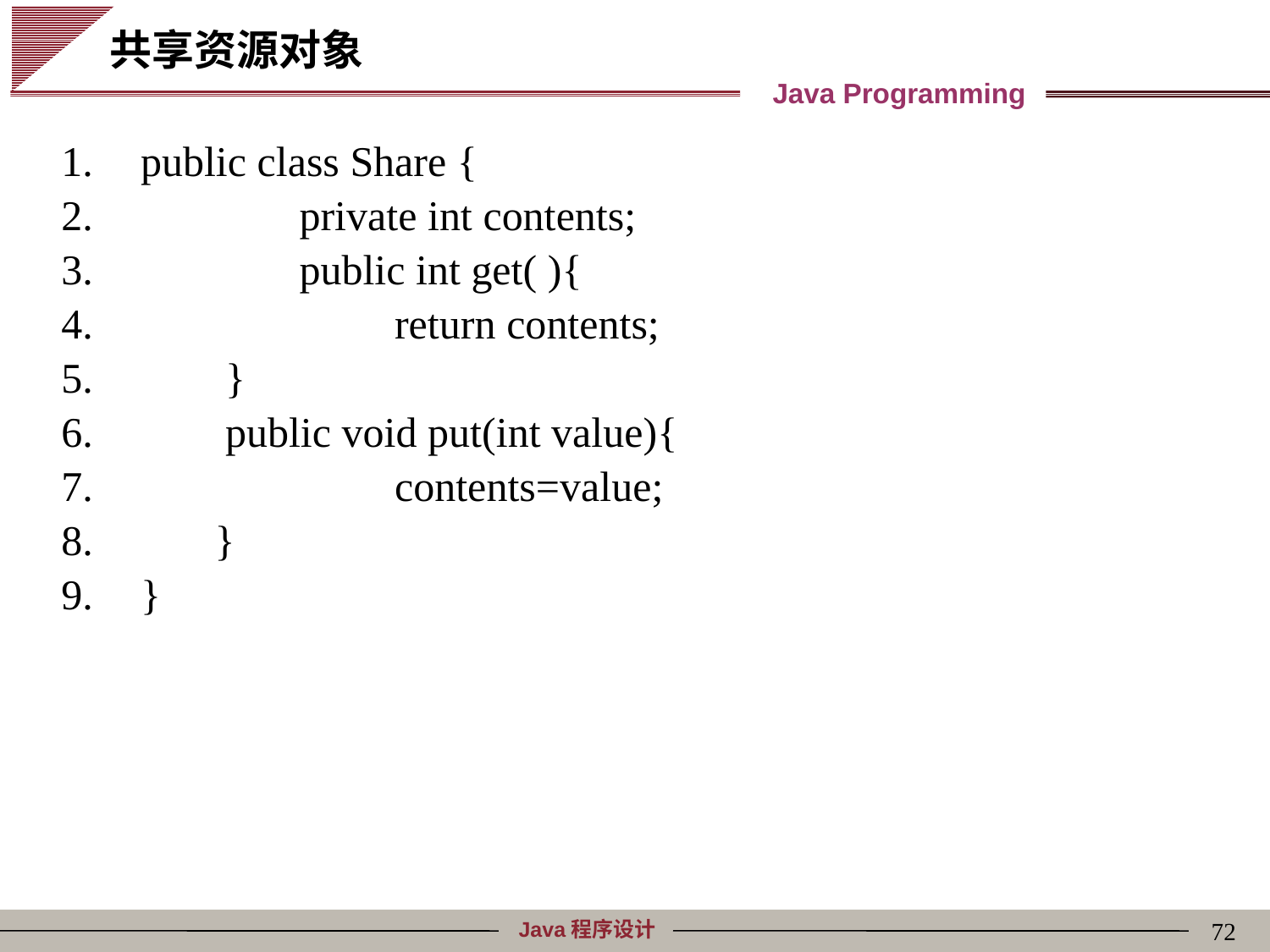

# 共享资源对象
public class Share {
  	   private int contents;
 	   public int get( ){
    	  	return contents;
        }
        public void put(int value){
    		contents=value;
       }
}